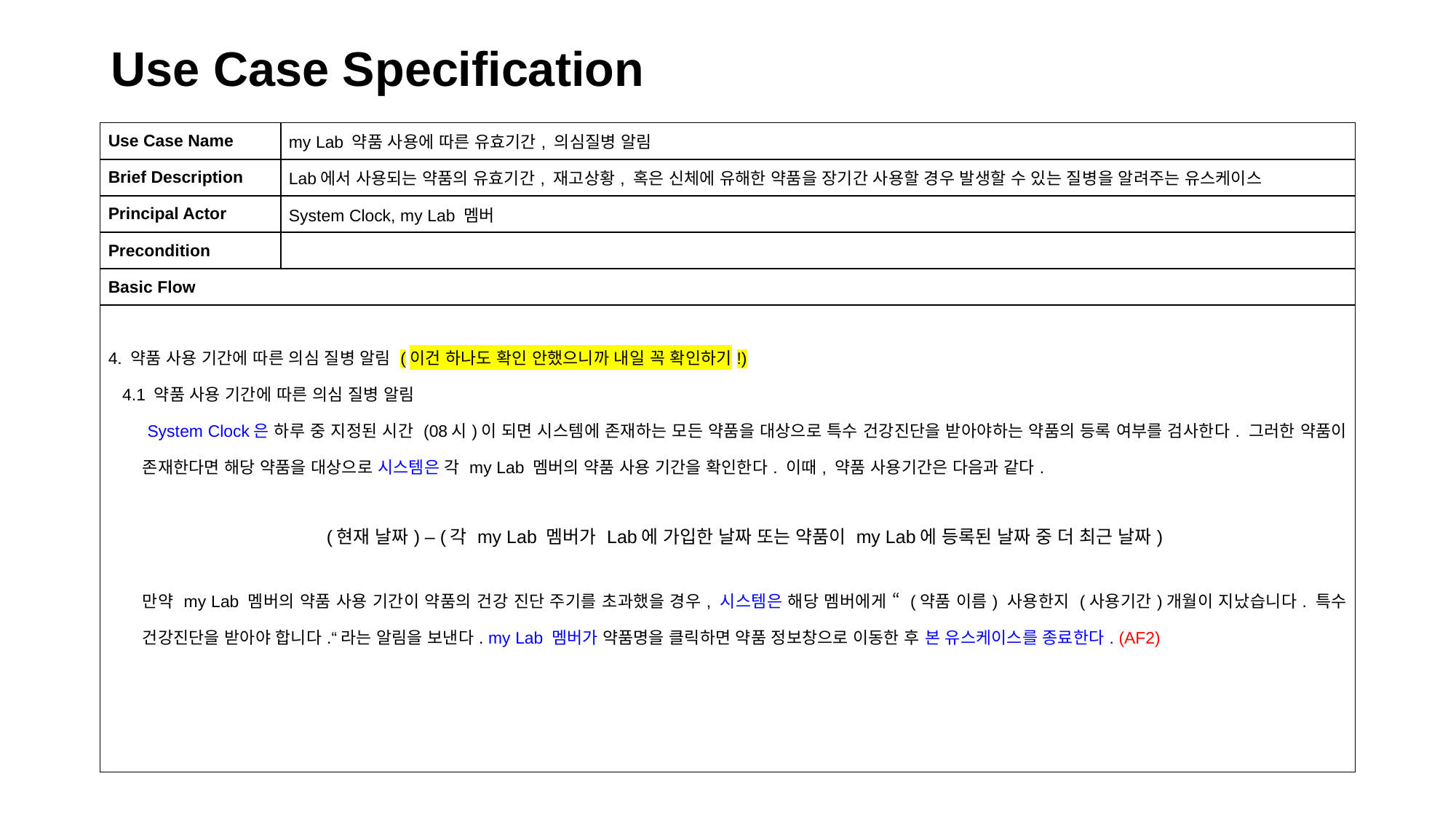

# Use Case Specification
| Use Case Name | my Lab 약품 사용에 따른 유효기간, 의심질병 알림 |
| --- | --- |
| Brief Description | Lab에서 사용되는 약품의 유효기간, 재고상황, 혹은 신체에 유해한 약품을 장기간 사용할 경우 발생할 수 있는 질병을 알려주는 유스케이스 |
| Principal Actor | System Clock, my Lab 멤버 |
| Precondition |  |
| Basic Flow |  |
| 4. 약품 사용 기간에 따른 의심 질병 알림 (이건 하나도 확인 안했으니까 내일 꼭 확인하기!) 4.1 약품 사용 기간에 따른 의심 질병 알림 System Clock은 하루 중 지정된 시간 (08시)이 되면 시스템에 존재하는 모든 약품을 대상으로 특수 건강진단을 받아야하는 약품의 등록 여부를 검사한다. 그러한 약품이 존재한다면 해당 약품을 대상으로 시스템은 각 my Lab 멤버의 약품 사용 기간을 확인한다. 이때, 약품 사용기간은 다음과 같다. (현재 날짜) – (각 my Lab 멤버가 Lab에 가입한 날짜 또는 약품이 my Lab에 등록된 날짜 중 더 최근 날짜) 만약 my Lab 멤버의 약품 사용 기간이 약품의 건강 진단 주기를 초과했을 경우, 시스템은 해당 멤버에게 “ (약품 이름) 사용한지 (사용기간)개월이 지났습니다. 특수 건강진단을 받아야 합니다.“라는 알림을 보낸다. my Lab 멤버가 약품명을 클릭하면 약품 정보창으로 이동한 후 본 유스케이스를 종료한다. (AF2) |  |